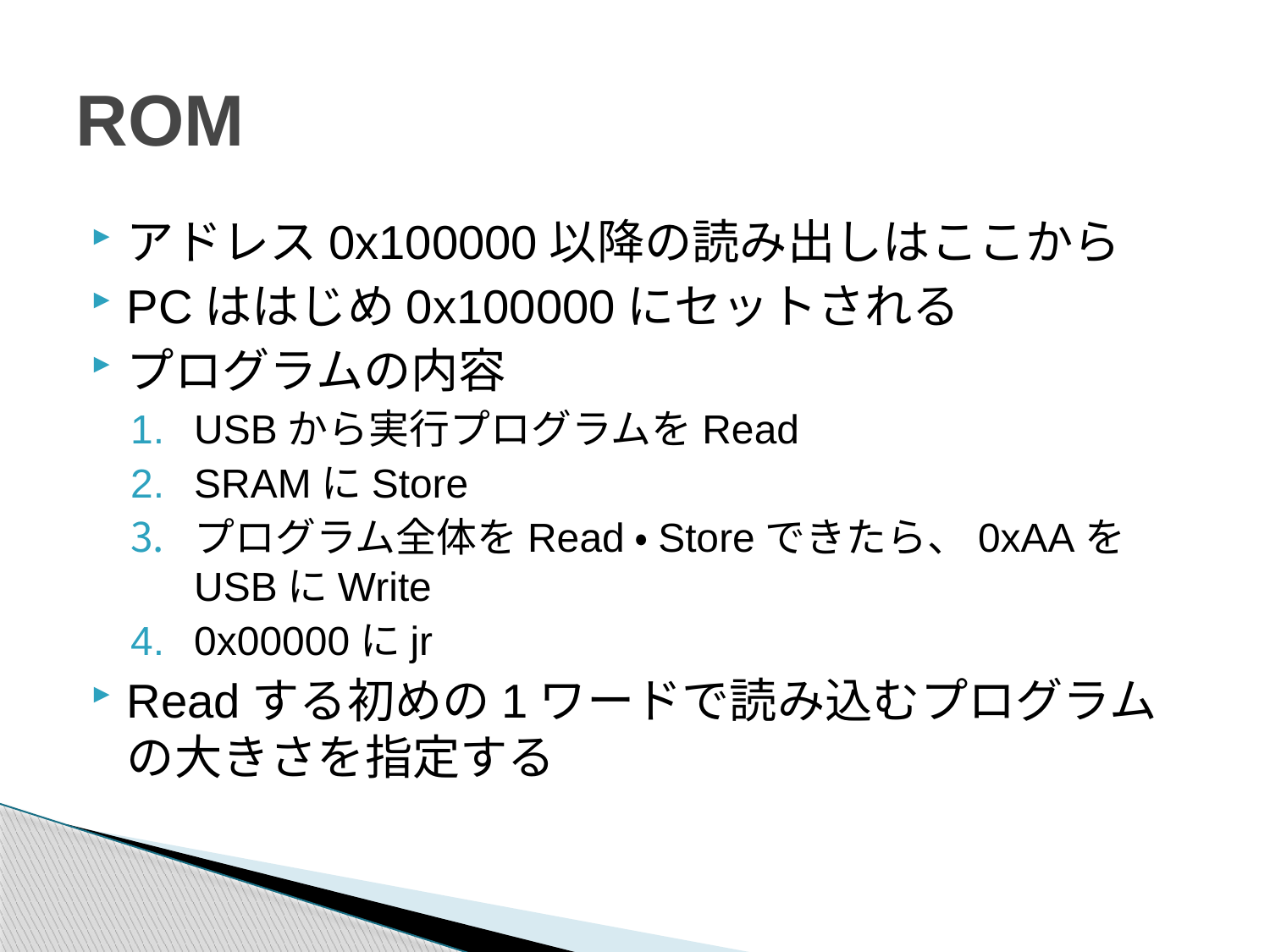

# ROM
アドレス0x100000以降の読み出しはここから
PCははじめ0x100000にセットされる
プログラムの内容
USBから実行プログラムをRead
SRAMにStore
プログラム全体をRead・Storeできたら、0xAAをUSBにWrite
0x00000にjr
Readする初めの1ワードで読み込むプログラムの大きさを指定する